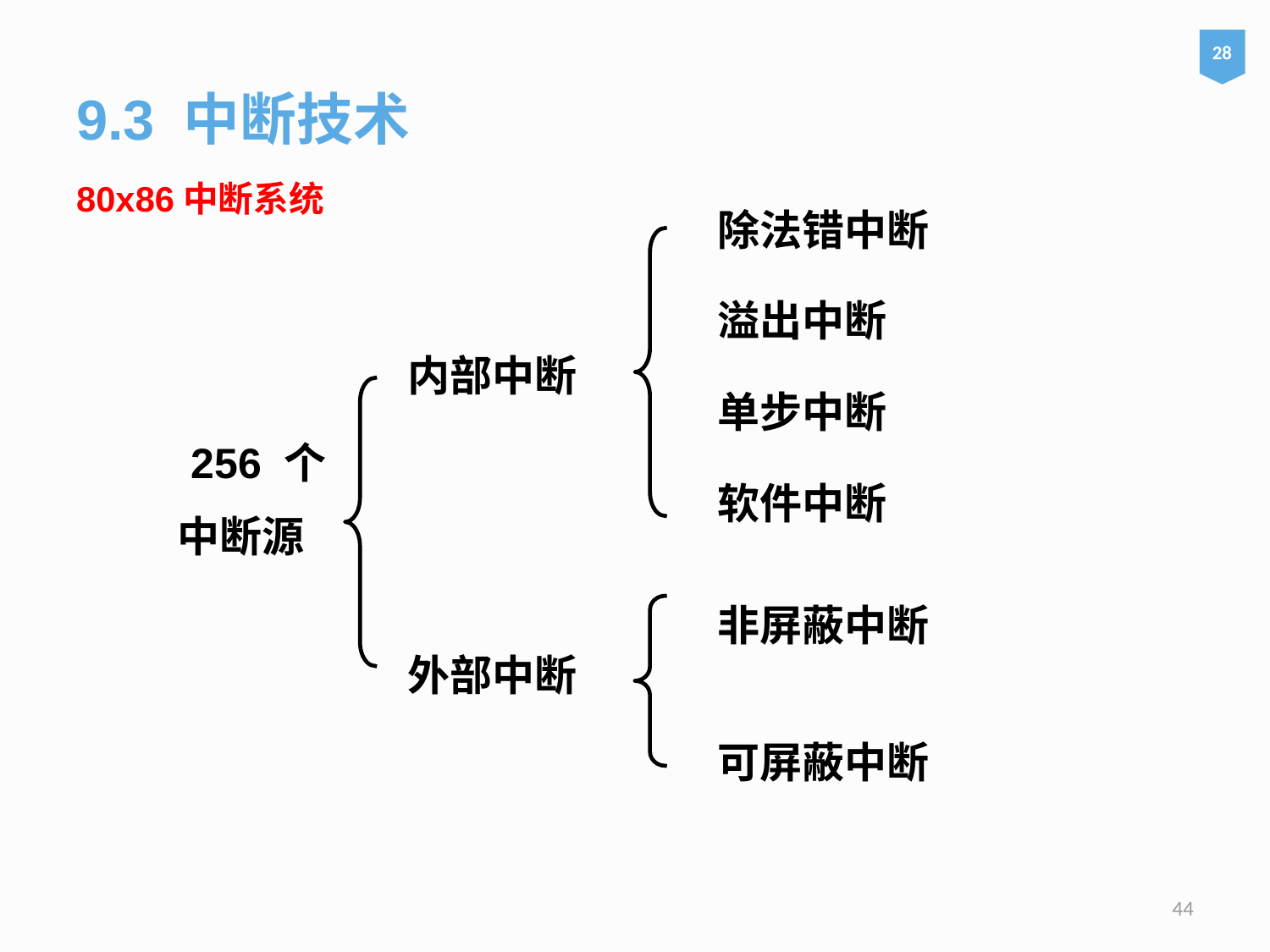

28
9.3 中断技术
80x86中断系统
除法错中断
溢出中断
单步中断
软件中断

内部中断

 256 个
中断源
非屏蔽中断
可屏蔽中断

外部中断
44